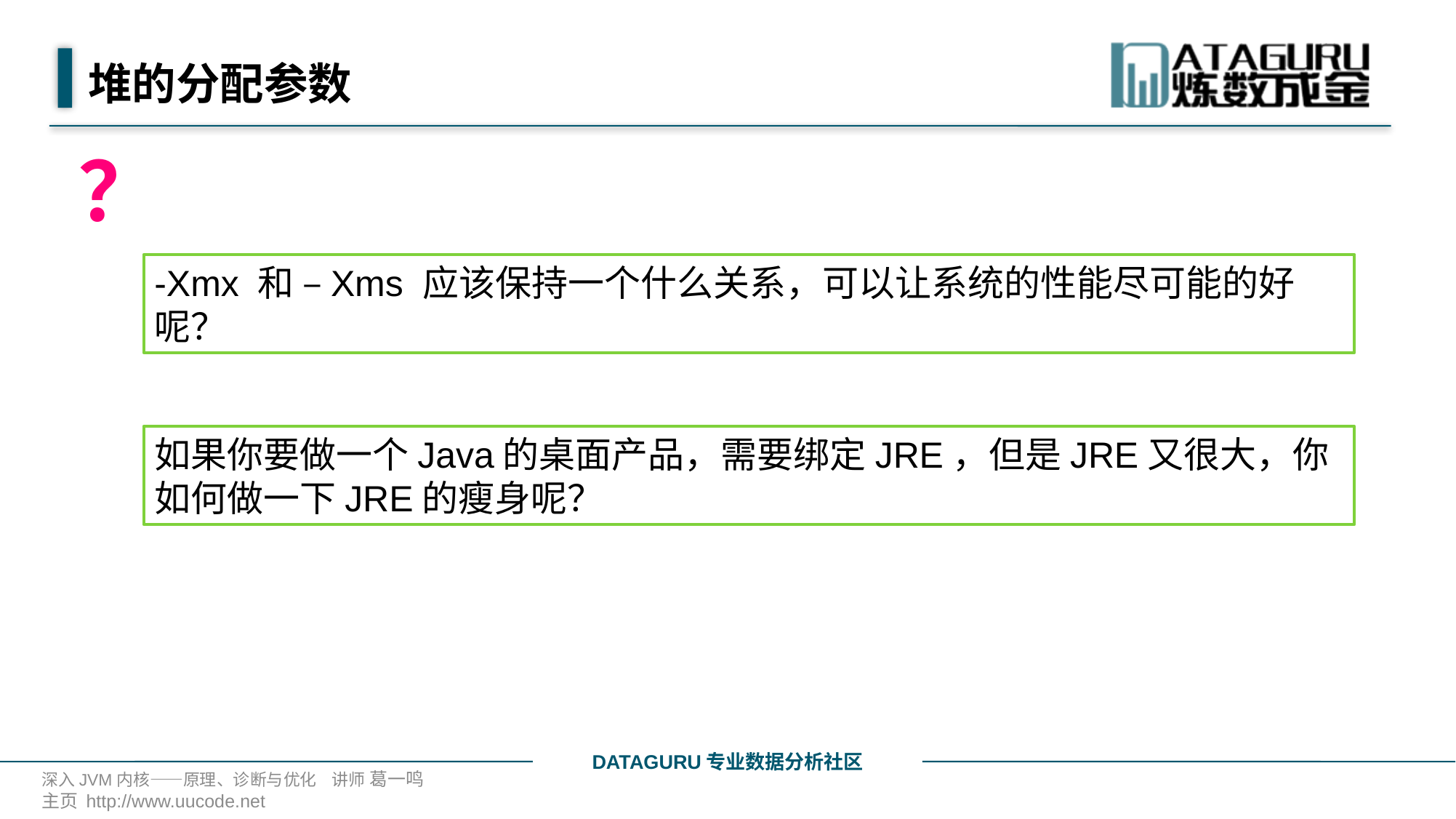

# 堆的分配参数
？
-Xmx 和 –Xms 应该保持一个什么关系，可以让系统的性能尽可能的好呢？
如果你要做一个Java的桌面产品，需要绑定JRE，但是JRE又很大，你如何做一下JRE的瘦身呢？